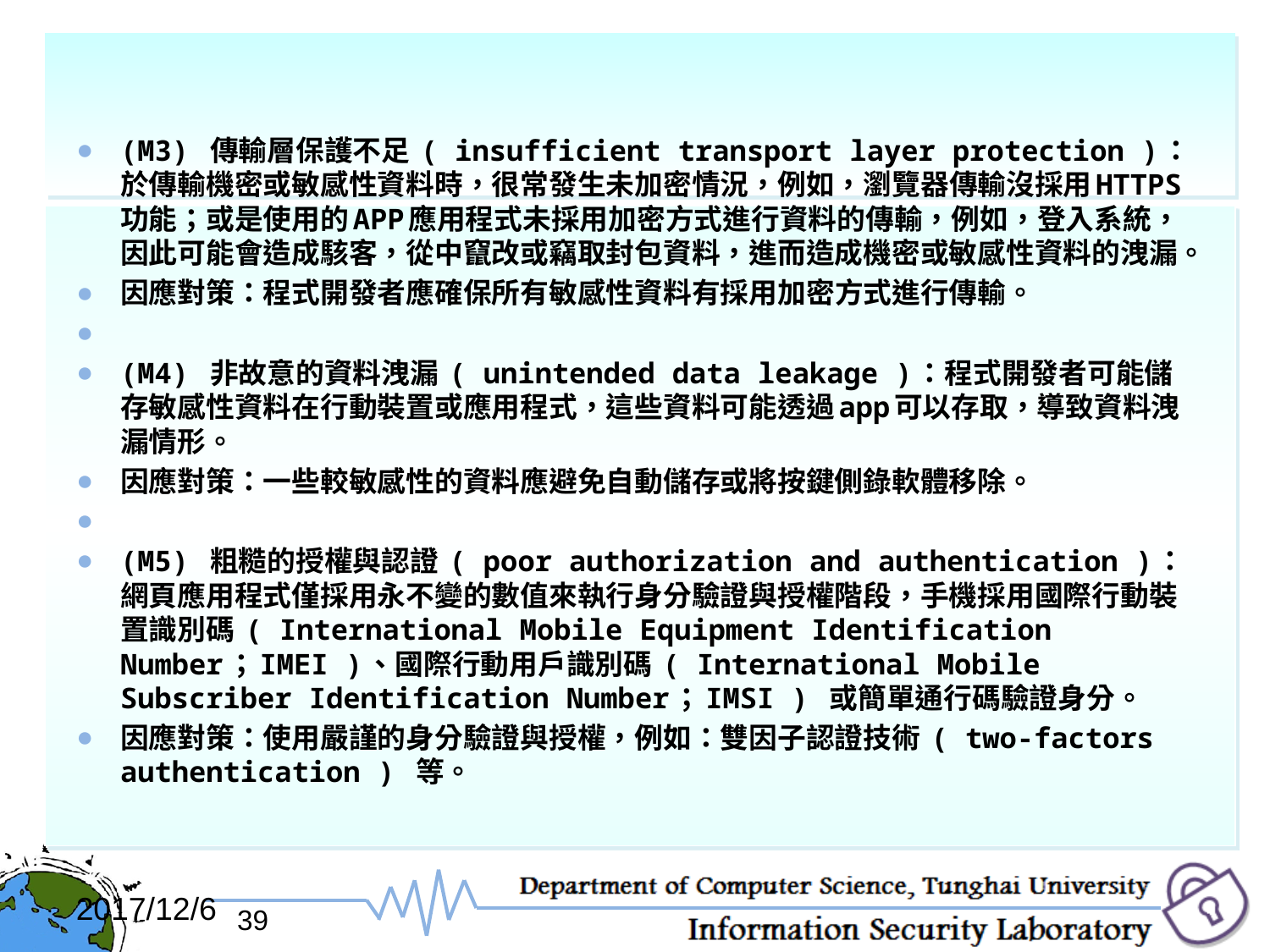

(M3) 傳輸層保護不足 ( insufficient transport layer protection )：於傳輸機密或敏感性資料時，很常發生未加密情況，例如，瀏覽器傳輸沒採用HTTPS功能；或是使用的APP應用程式未採用加密方式進行資料的傳輸，例如，登入系統，因此可能會造成駭客，從中竄改或竊取封包資料，進而造成機密或敏感性資料的洩漏。
因應對策：程式開發者應確保所有敏感性資料有採用加密方式進行傳輸。

(M4) 非故意的資料洩漏 ( unintended data leakage )：程式開發者可能儲存敏感性資料在行動裝置或應用程式，這些資料可能透過app可以存取，導致資料洩漏情形。
因應對策：一些較敏感性的資料應避免自動儲存或將按鍵側錄軟體移除。

(M5) 粗糙的授權與認證 ( poor authorization and authentication )：網頁應用程式僅採用永不變的數值來執行身分驗證與授權階段，手機採用國際行動裝置識別碼 ( International Mobile Equipment Identification Number；IMEI )、國際行動用戶識別碼 ( International Mobile Subscriber Identification Number；IMSI ) 或簡單通行碼驗證身分。
因應對策：使用嚴謹的身分驗證與授權，例如：雙因子認證技術 ( two-factors authentication ) 等。

2017/12/6
39